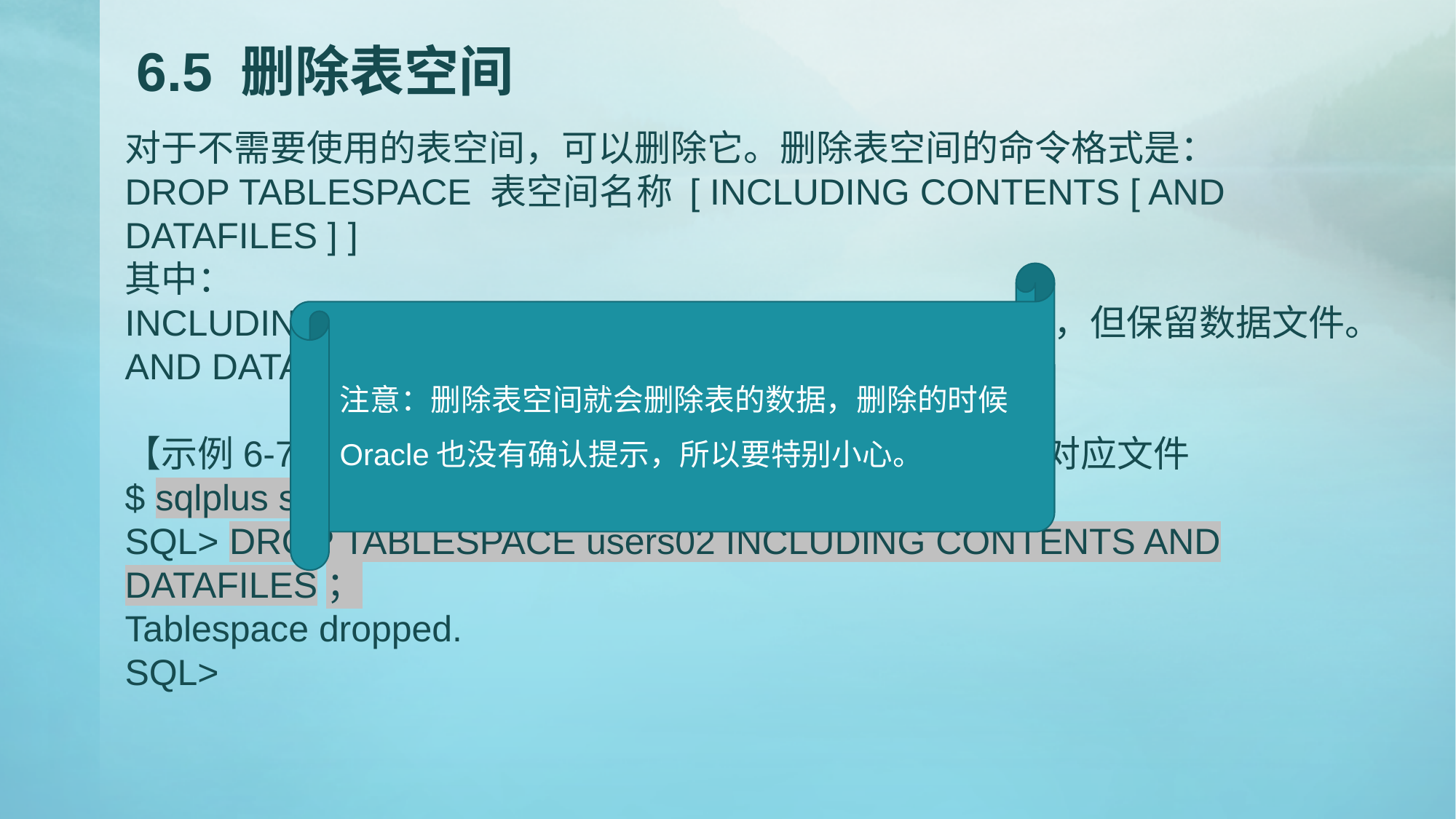

# 6.5 删除表空间
对于不需要使用的表空间，可以删除它。删除表空间的命令格式是：
DROP TABLESPACE 表空间名称 [ INCLUDING CONTENTS [ AND DATAFILES ] ]
其中：
INCLUDING CONTENTS表示删除表空间时删除其中的段，但保留数据文件。
AND DATAFILES表示删除表空间后，再删除数据文件。

【示例6-7】删除PDBORCL中的表空间USERS02以及对应文件
$ sqlplus system/***@pdborcl
SQL> DROP TABLESPACE users02 INCLUDING CONTENTS AND DATAFILES；
Tablespace dropped.
SQL>
注意：删除表空间就会删除表的数据，删除的时候Oracle也没有确认提示，所以要特别小心。